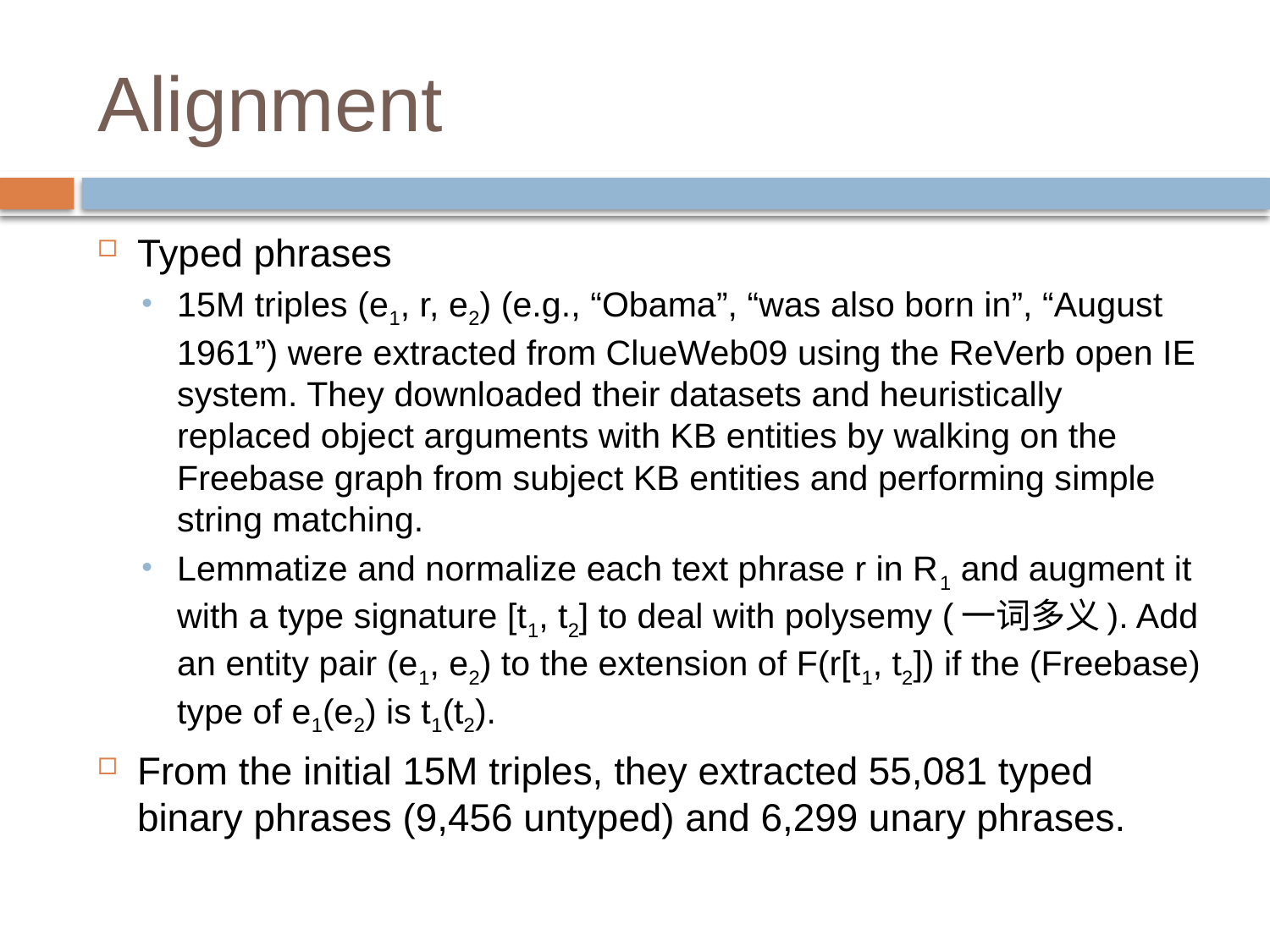

# Alignment
Typed phrases
15M triples (e1, r, e2) (e.g., “Obama”, “was also born in”, “August 1961”) were extracted from ClueWeb09 using the ReVerb open IE system. They downloaded their datasets and heuristically replaced object arguments with KB entities by walking on the Freebase graph from subject KB entities and performing simple string matching.
Lemmatize and normalize each text phrase r in R1 and augment it with a type signature [t1, t2] to deal with polysemy (一词多义). Add an entity pair (e1, e2) to the extension of F(r[t1, t2]) if the (Freebase) type of e1(e2) is t1(t2).
From the initial 15M triples, they extracted 55,081 typed binary phrases (9,456 untyped) and 6,299 unary phrases.